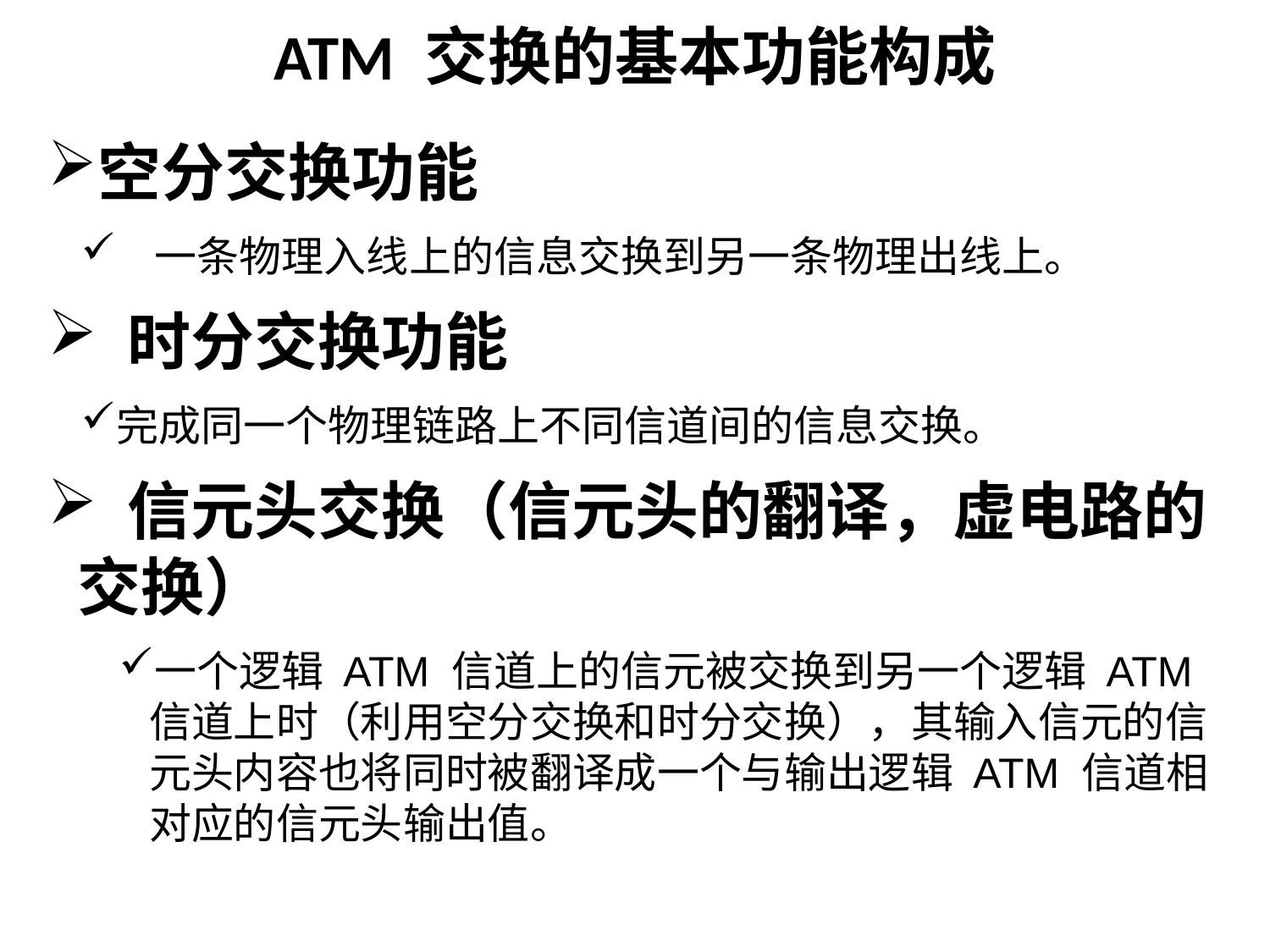

ATM 交换的基本功能构成
空分交换功能
   一条物理入线上的信息交换到另一条物理出线上。
 时分交换功能
完成同一个物理链路上不同信道间的信息交换。
 信元头交换（信元头的翻译，虚电路的交换）
一个逻辑 ATM 信道上的信元被交换到另一个逻辑 ATM 信道上时（利用空分交换和时分交换），其输入信元的信元头内容也将同时被翻译成一个与输出逻辑 ATM 信道相对应的信元头输出值。